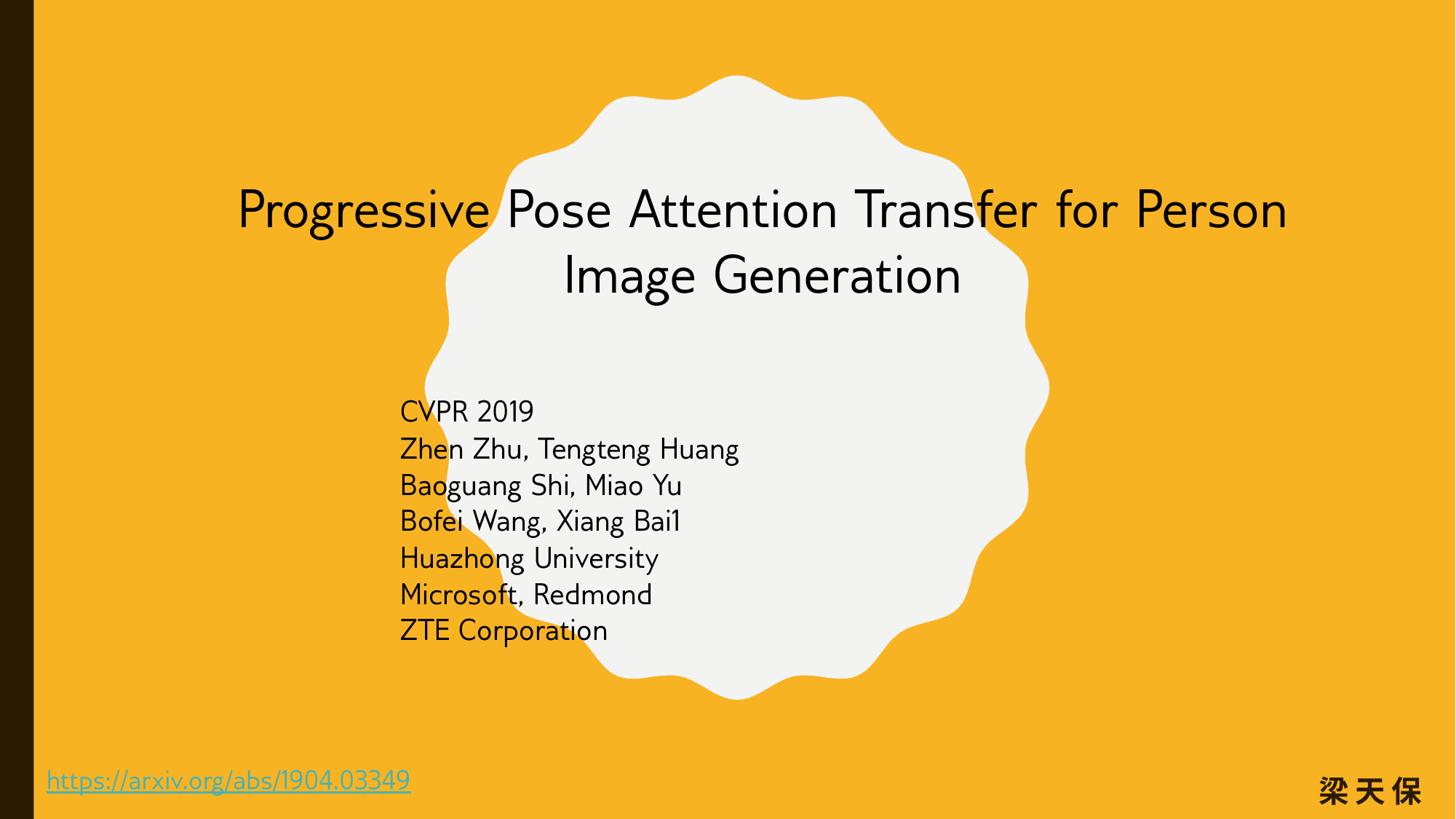

Progressive Pose Attention Transfer for Person Image Generation
CVPR 2019
Zhen Zhu, Tengteng Huang
Baoguang Shi, Miao Yu
Bofei Wang, Xiang Bai1
Huazhong University
Microsoft, Redmond
ZTE Corporation
https://arxiv.org/abs/1904.03349
梁天保